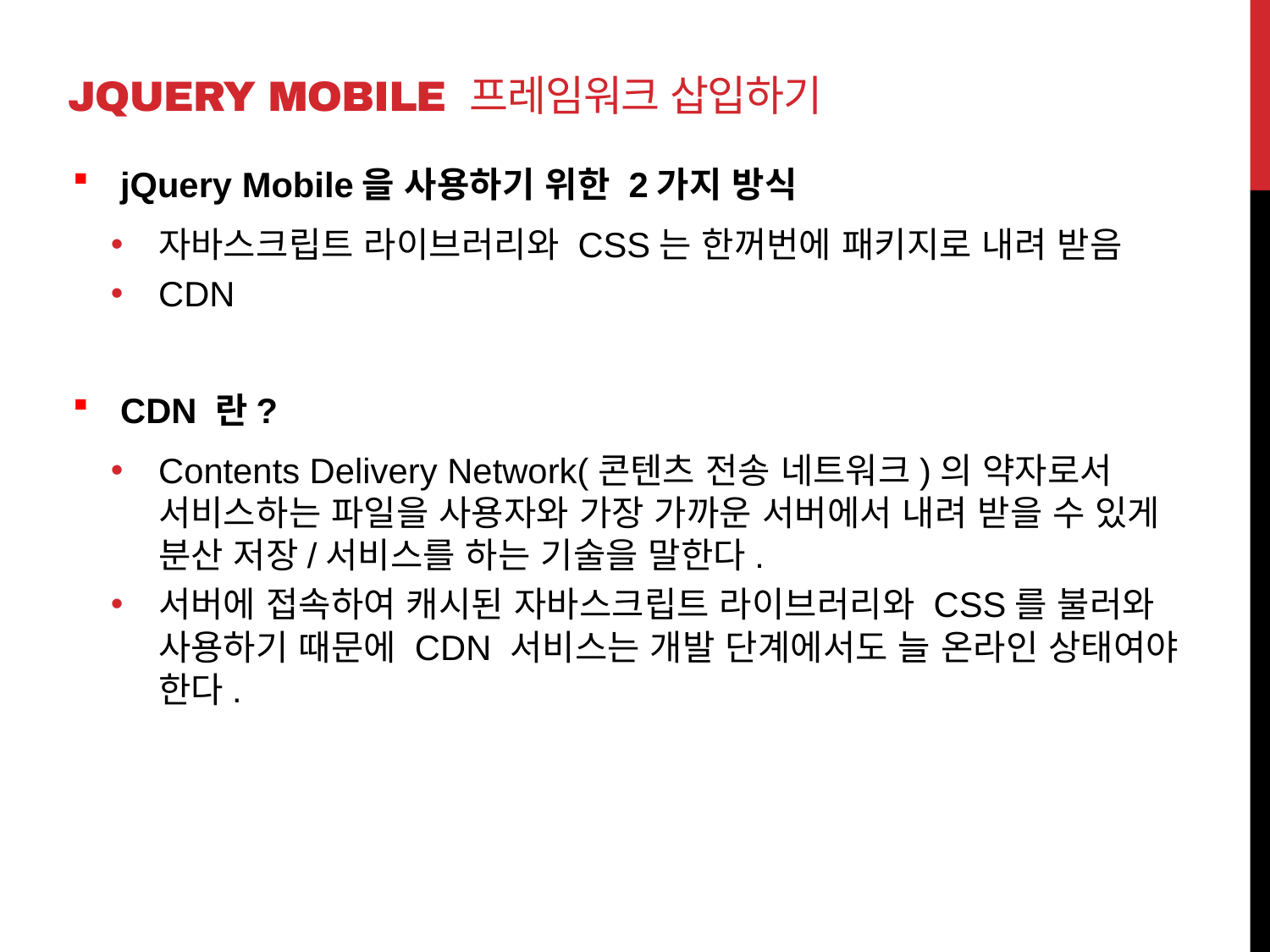

# jQuery Mobile 프레임워크 삽입하기
jQuery Mobile을 사용하기 위한 2가지 방식
자바스크립트 라이브러리와 CSS는 한꺼번에 패키지로 내려 받음
CDN

CDN 란?
Contents Delivery Network(콘텐츠 전송 네트워크)의 약자로서 서비스하는 파일을 사용자와 가장 가까운 서버에서 내려 받을 수 있게 분산 저장/서비스를 하는 기술을 말한다.
서버에 접속하여 캐시된 자바스크립트 라이브러리와 CSS를 불러와 사용하기 때문에 CDN 서비스는 개발 단계에서도 늘 온라인 상태여야 한다.